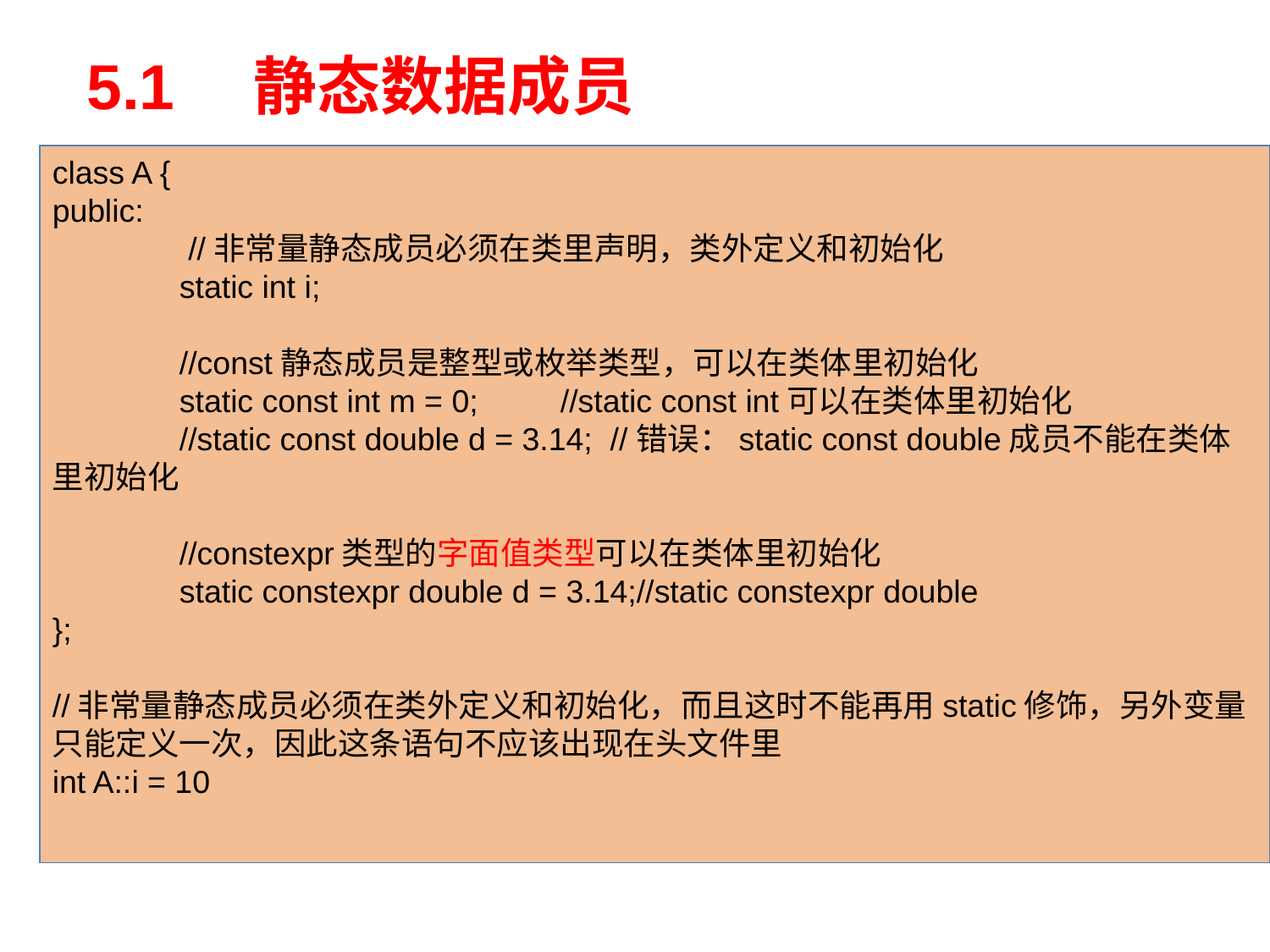

# 5.1　静态数据成员
class A {
public:
	 //非常量静态成员必须在类里声明，类外定义和初始化
	static int i;

	//const静态成员是整型或枚举类型，可以在类体里初始化
	static const int m = 0;	//static const int可以在类体里初始化
	//static const double d = 3.14;  //错误：static const double成员不能在类体里初始化

	//constexpr类型的字面值类型可以在类体里初始化
	static constexpr double d = 3.14;//static constexpr double
};

//非常量静态成员必须在类外定义和初始化，而且这时不能再用static修饰，另外变量只能定义一次，因此这条语句不应该出现在头文件里
int A::i = 10